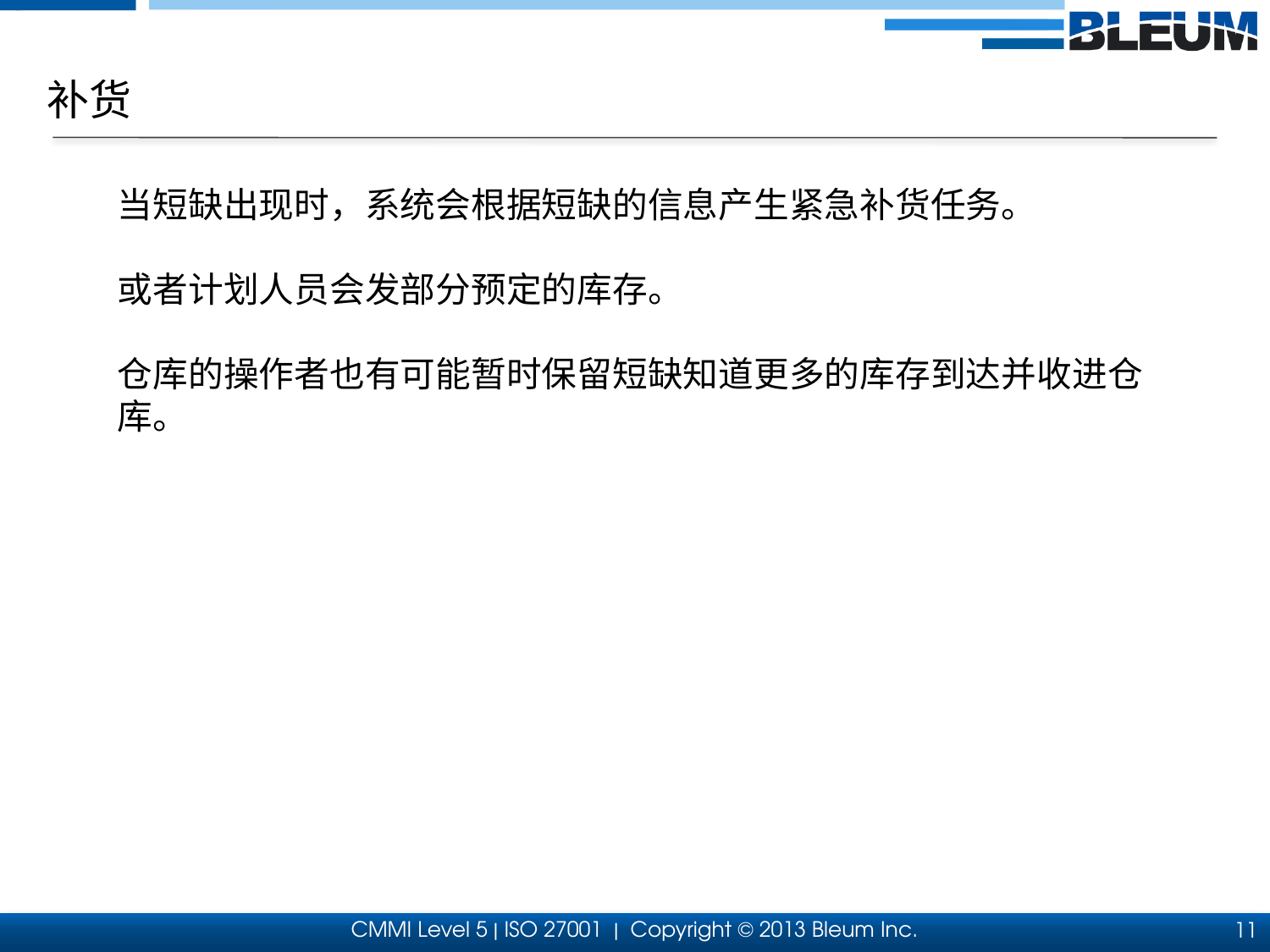

补货
当短缺出现时，系统会根据短缺的信息产生紧急补货任务。

或者计划人员会发部分预定的库存。

仓库的操作者也有可能暂时保留短缺知道更多的库存到达并收进仓库。

11